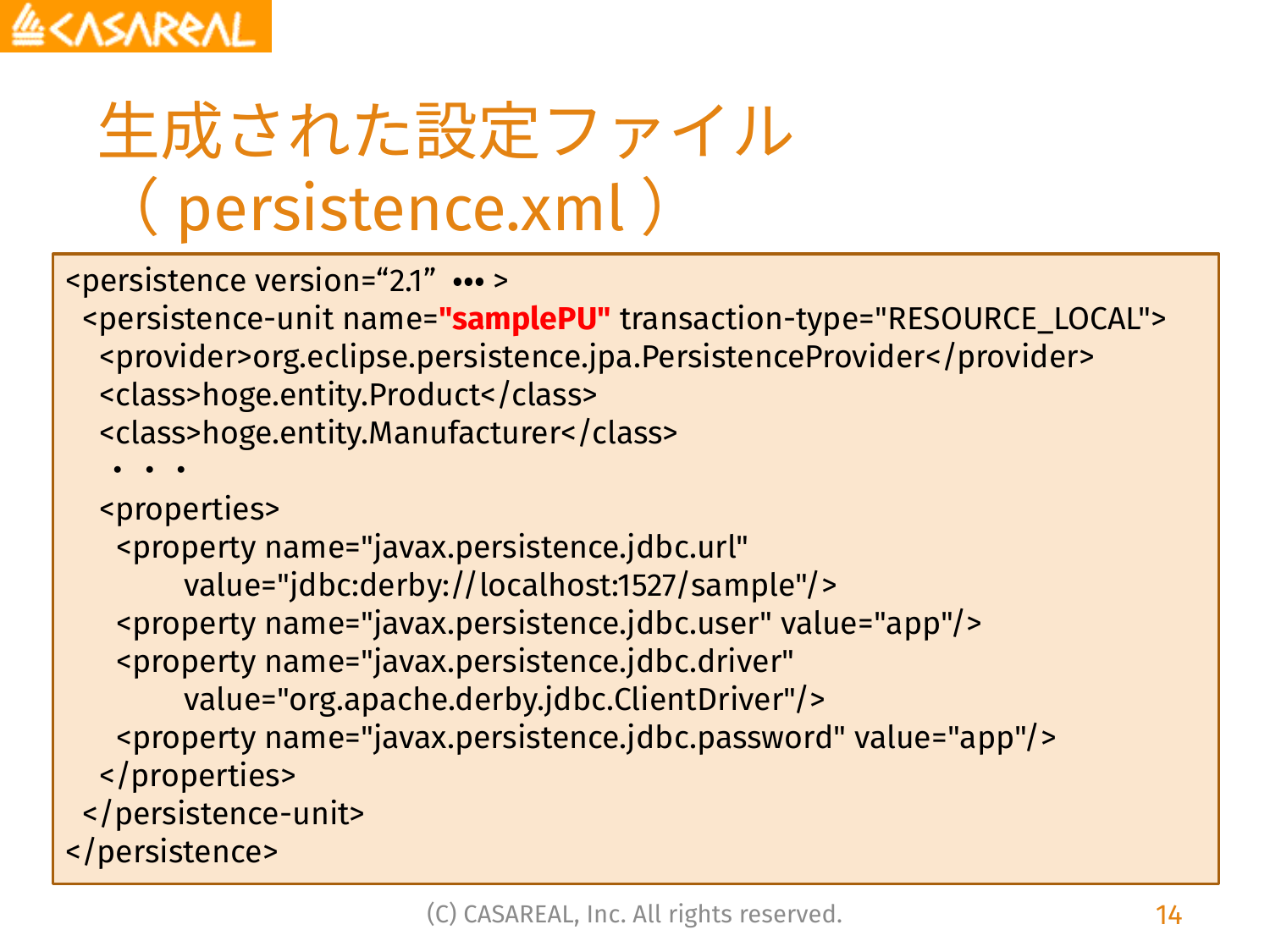

# 生成された設定ファイル （persistence.xml）
<persistence version=“2.1” ・・・>
  <persistence-unit name="samplePU" transaction-type="RESOURCE_LOCAL">
    <provider>org.eclipse.persistence.jpa.PersistenceProvider</provider>
    <class>hoge.entity.Product</class>
    <class>hoge.entity.Manufacturer</class>
    ・・・
    <properties>
      <property name="javax.persistence.jdbc.url"
              value="jdbc:derby://localhost:1527/sample"/>
      <property name="javax.persistence.jdbc.user" value="app"/>
      <property name="javax.persistence.jdbc.driver"
              value="org.apache.derby.jdbc.ClientDriver"/>
      <property name="javax.persistence.jdbc.password" value="app"/>
    </properties>
  </persistence-unit>
</persistence>
(C) CASAREAL, Inc. All rights reserved.
14